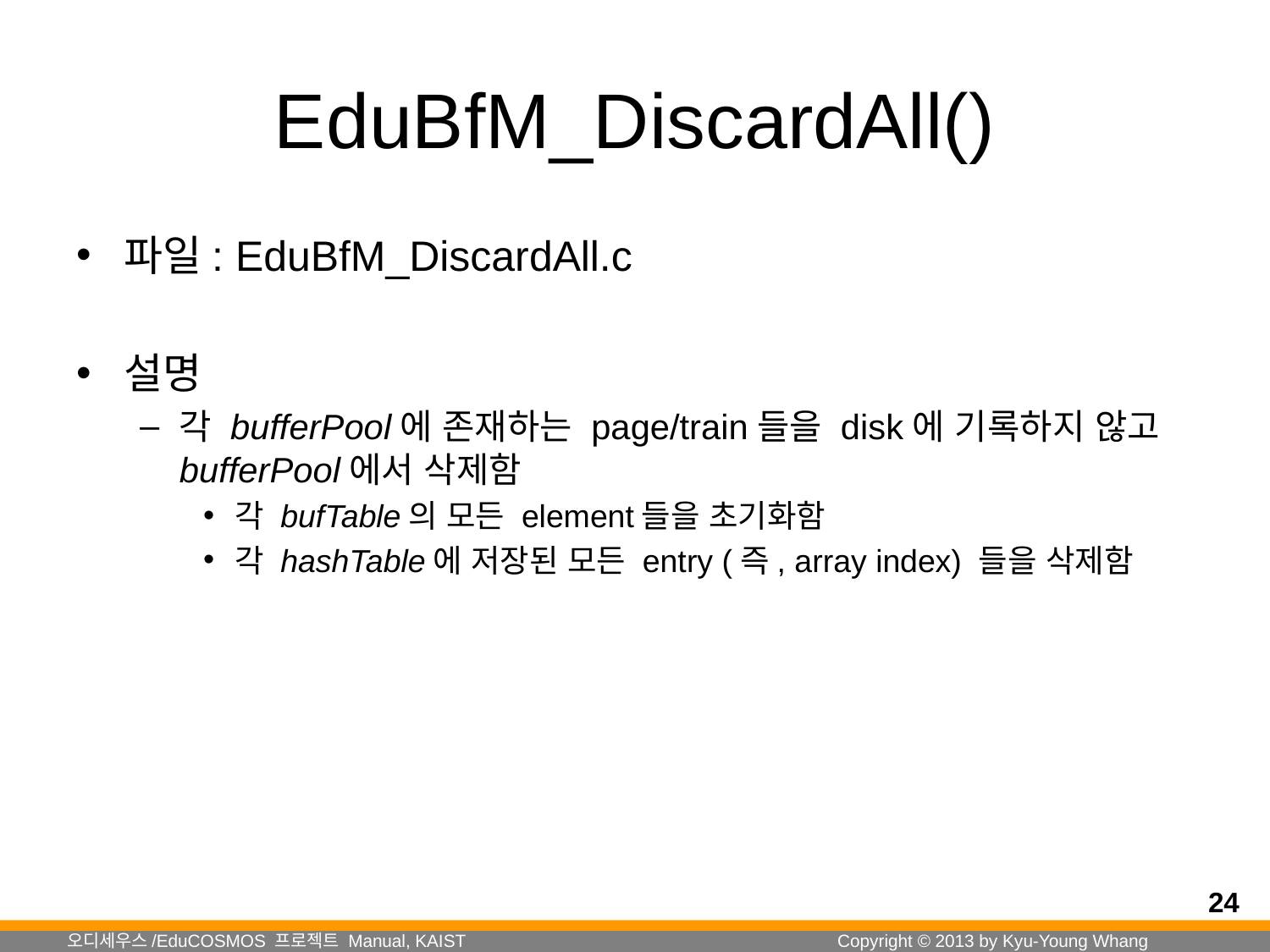

# EduBfM_DiscardAll()
파일: EduBfM_DiscardAll.c

설명
각 bufferPool에 존재하는 page/train들을 disk에 기록하지 않고 bufferPool에서 삭제함
각 bufTable의 모든 element들을 초기화함
각 hashTable에 저장된 모든 entry (즉, array index) 들을 삭제함